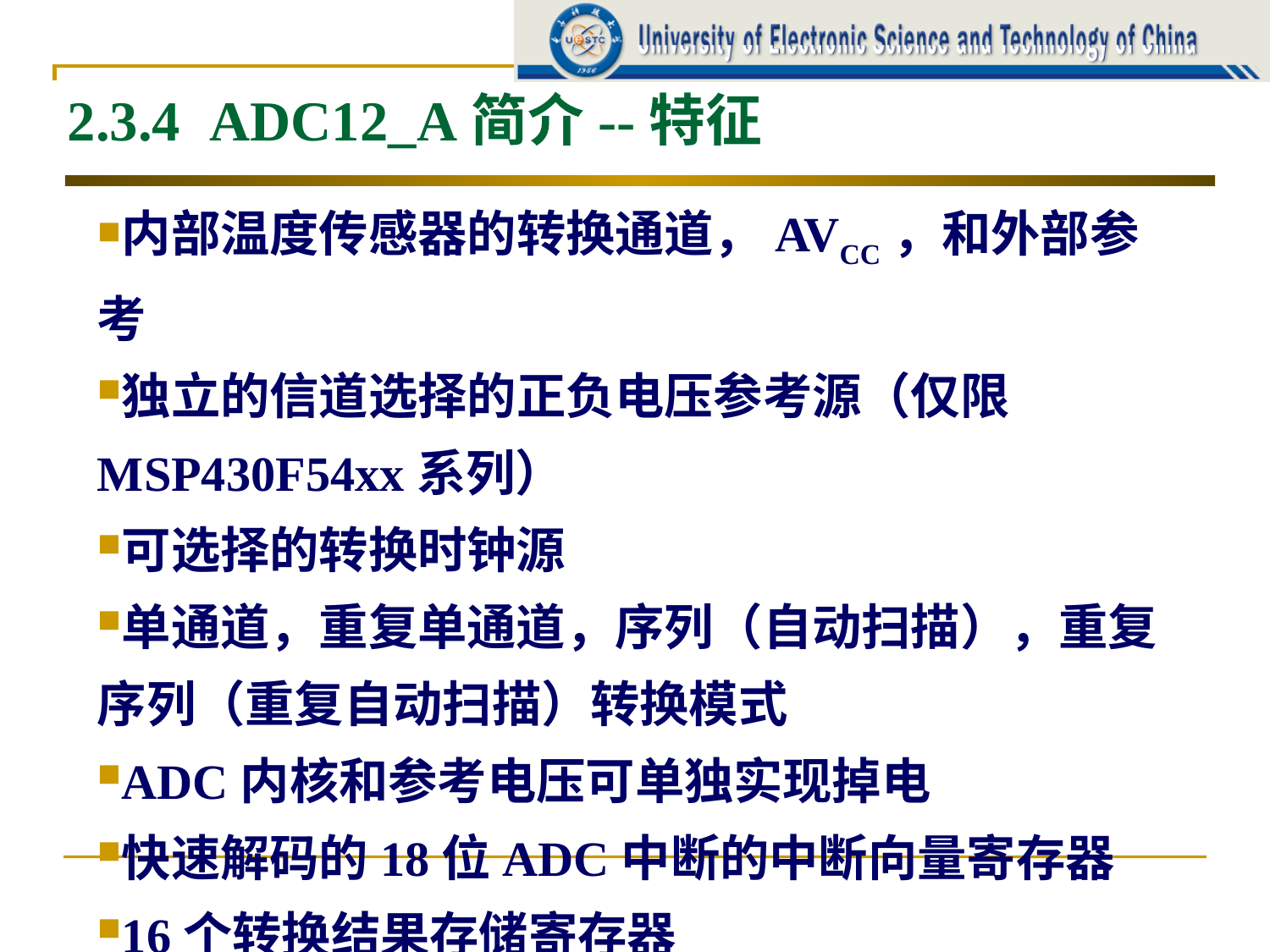

2.3.4  ADC12_A简介--特征
内部温度传感器的转换通道，AVCC，和外部参考
独立的信道选择的正负电压参考源（仅限MSP430F54xx系列）
可选择的转换时钟源
单通道，重复单通道，序列（自动扫描），重复序列（重复自动扫描）转换模式
ADC内核和参考电压可单独实现掉电
快速解码的18位ADC中断的中断向量寄存器
16个转换结果存储寄存器